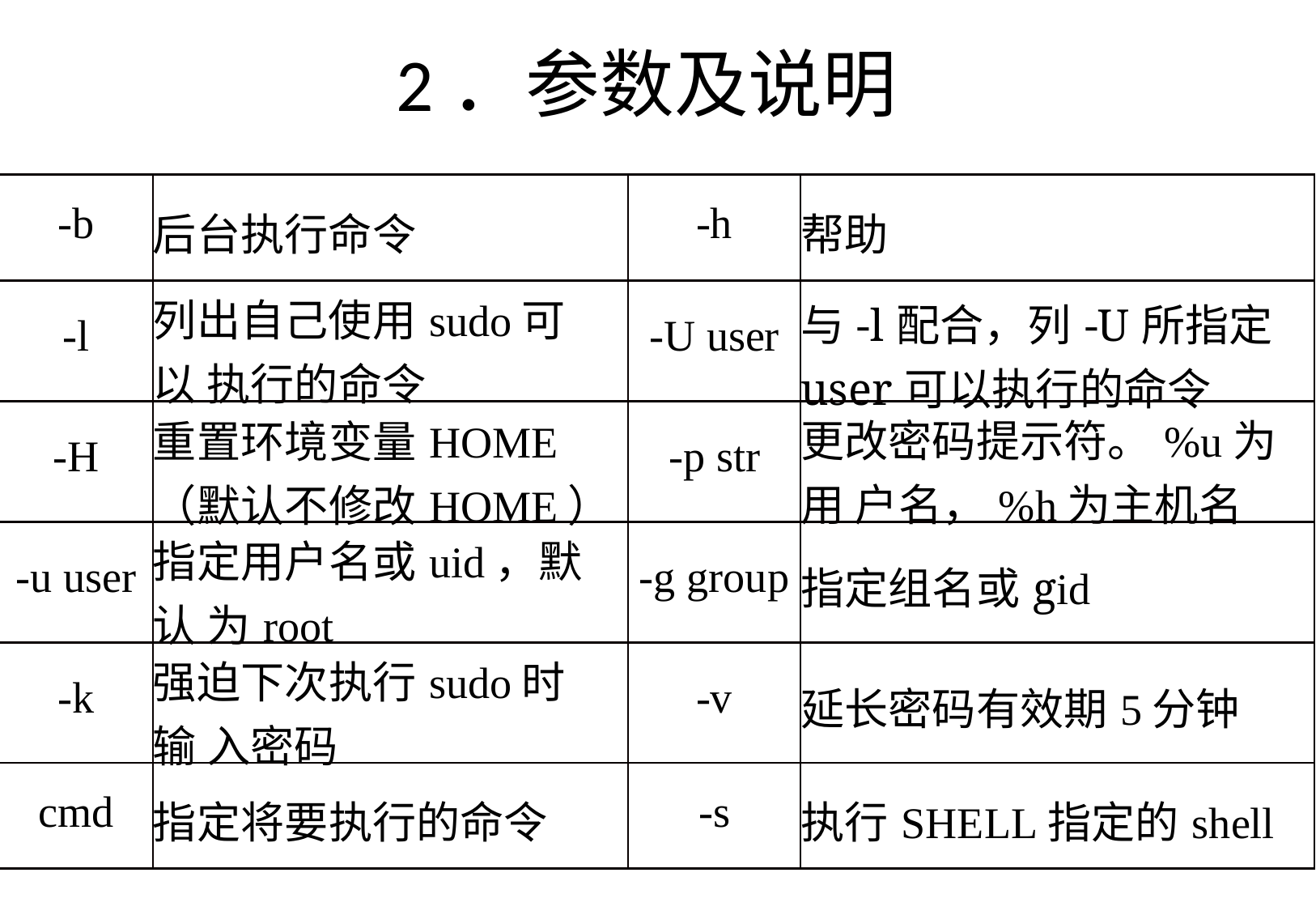

# 2．参数及说明
| -b | 后台执行命令 | -h | 帮助 |
| --- | --- | --- | --- |
| -l | 列出自己使用sudo可以 执行的命令 | -U user | 与-l配合，列-U所指定 user可以执行的命令 |
| -H | 重置环境变量HOME （默认不修改HOME） | -p str | 更改密码提示符。%u为用 户名，%h为主机名 |
| -u user | 指定用户名或uid，默认 为root | -g group | 指定组名或gid |
| -k | 强迫下次执行sudo时输 入密码 | -v | 延长密码有效期5分钟 |
| cmd | 指定将要执行的命令 | -s | 执行SHELL指定的shell |